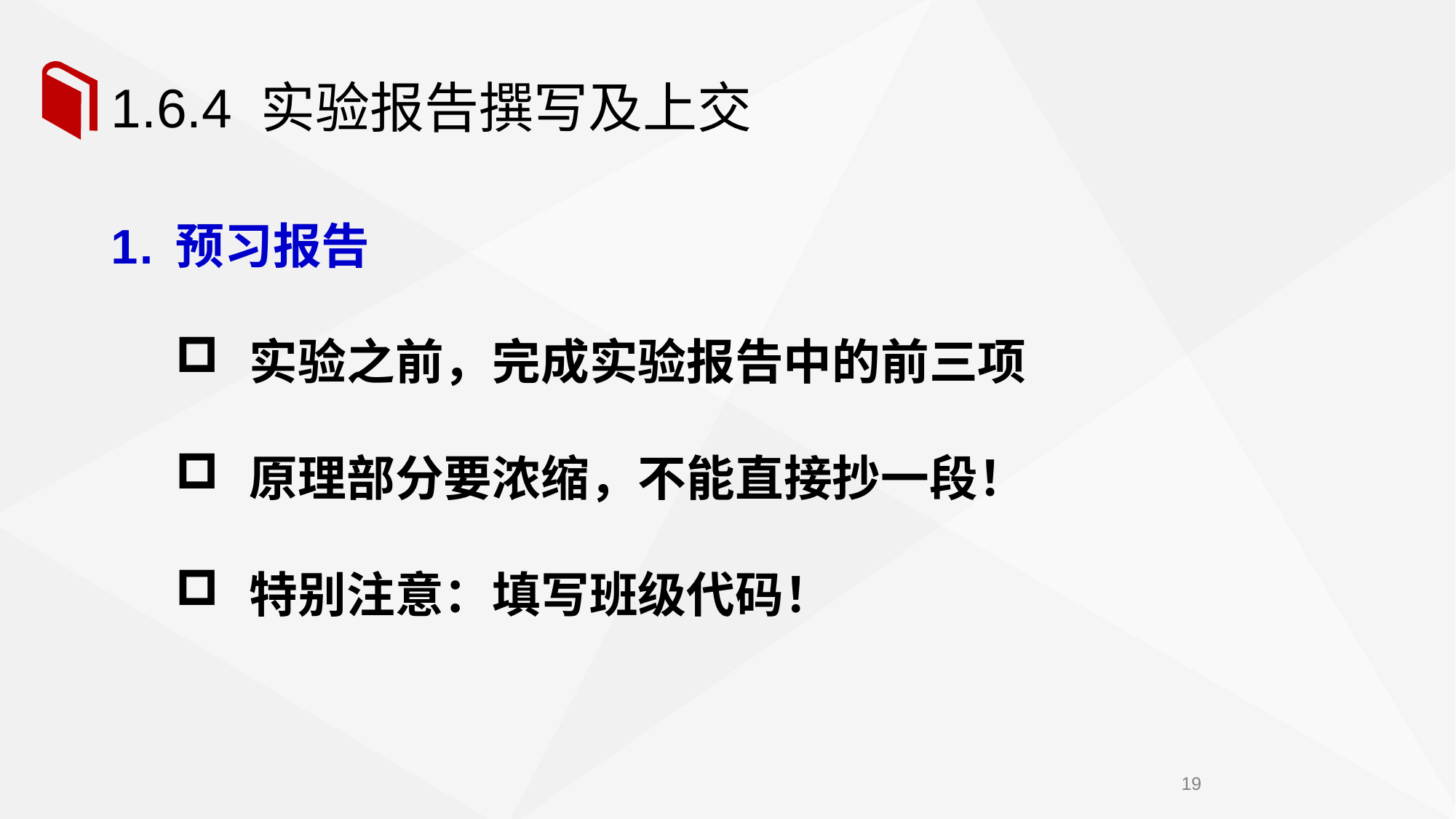

# 1.6.4 实验报告撰写及上交
预习报告
实验之前，完成实验报告中的前三项
原理部分要浓缩，不能直接抄一段！
特别注意：填写班级代码！
19